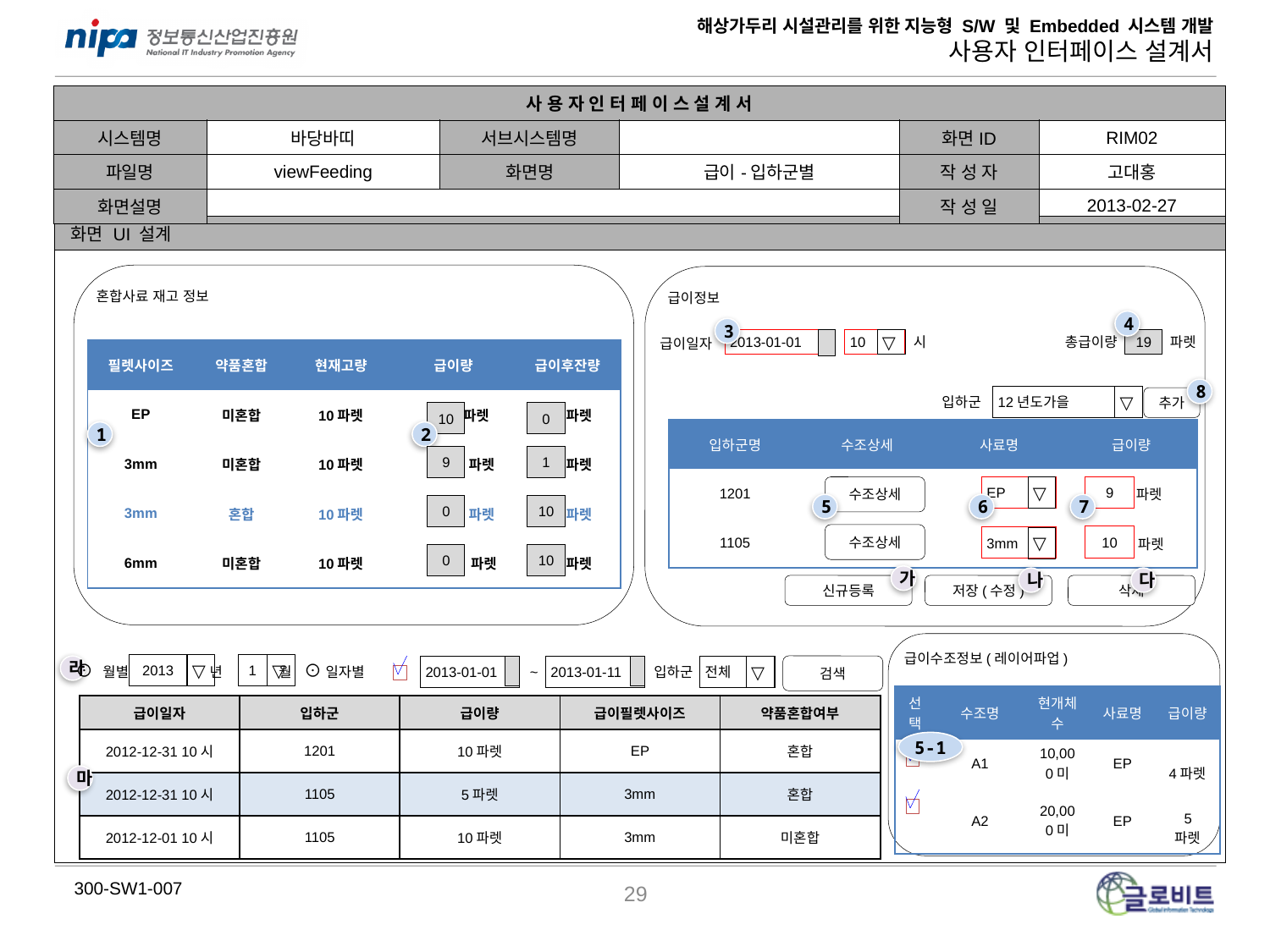

| 사 용 자 인 터 페 이 스 설 계 서 |  |  |  |  |  |
| --- | --- | --- | --- | --- | --- |
| 시스템명 | 바당바띠 | 서브시스템명 |  | 화면ID | RIM02 |
| 파일명 | viewFeeding | 화면명 | 급이-입하군별 | 작 성 자 | 고대홍 |
| 화면설명 |  |  |  | 작 성 일 | 2013-02-27 |
| 화면 UI 설계 |
| --- |
|  |
혼합사료 재고 정보
급이정보
4
3
급이일자
2013-01-01

10
▽
시
총급이량
19
파렛
| 필렛사이즈 | 약품혼합 | 현재고량 | 급이량 | 급이후잔량 |
| --- | --- | --- | --- | --- |
| EP | 미혼합 | 10파렛 | 파렛 | 파렛 |
| 3mm | 미혼합 | 10파렛 | 파렛 | 파렛 |
| 3mm | 혼합 | 10파렛 | 파렛 | 파렛 |
| 6mm | 미혼합 | 10파렛 | 파렛 | 파렛 |
8
입하군
12년도가을
▽
추가
10
0
| 입하군명 | 수조상세 | 사료명 | 급이량 |
| --- | --- | --- | --- |
| 1201 |  |  | 파렛 |
| 1105 |  |  | 파렛 |
1
2
9
1
수조상세
EP
▽
9
5
6
7
0
10
수조상세
10
3mm
▽
0
10
가
나
다
신규등록
저장(수정)
삭제
급이수조정보(레이어파업)
▽
▽
⊙ 월별                    년              월   ⊙ 일자별
2013
1
라
~
검색

입하군
2013-01-01

2013-01-11

전체
▽
| 선택 | 수조명 | 현개체수 | 사료명 | 급이량 |
| --- | --- | --- | --- | --- |
|  | A1 | 10,000미 | EP | 4파렛 |
|  | A2 | 20,000미 | EP | 5파렛 |
| 급이일자 | 입하군 | 급이량 | 급이필렛사이즈 | 약품혼합여부 |
| --- | --- | --- | --- | --- |
| 2012-12-31 10시 | 1201 | 10파렛 | EP | 혼합 |
| 2012-12-31 10시 | 1105 | 5파렛 | 3mm | 혼합 |
| 2012-12-01 10시 | 1105 | 10파렛 | 3mm | 미혼합 |
5-1

마